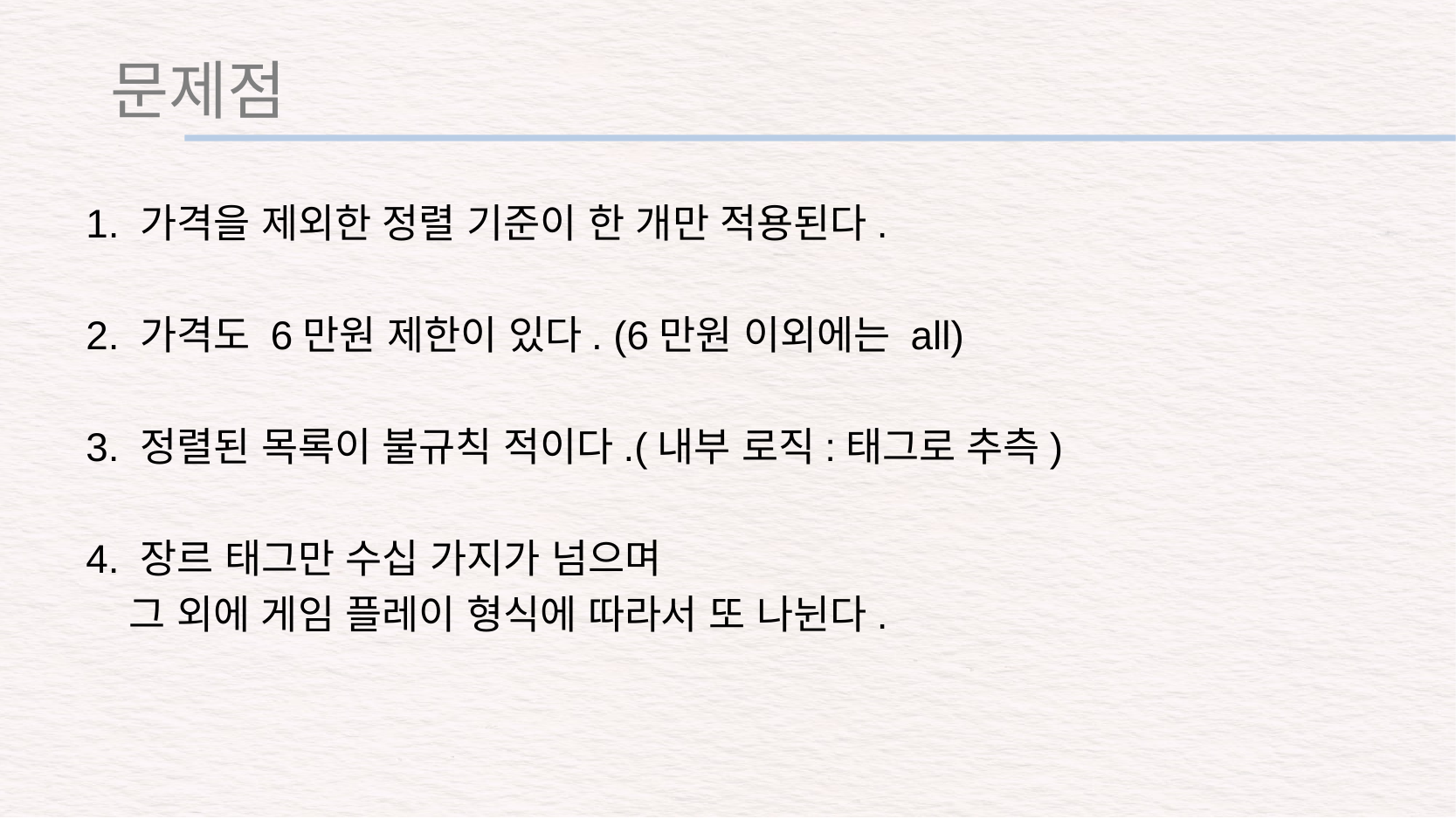

# 문제점
1. 가격을 제외한 정렬 기준이 한 개만 적용된다.

2. 가격도 6만원 제한이 있다. (6만원 이외에는 all)

3. 정렬된 목록이 불규칙 적이다.(내부 로직:태그로 추측)

4. 장르 태그만 수십 가지가 넘으며
   그 외에 게임 플레이 형식에 따라서 또 나뉜다.